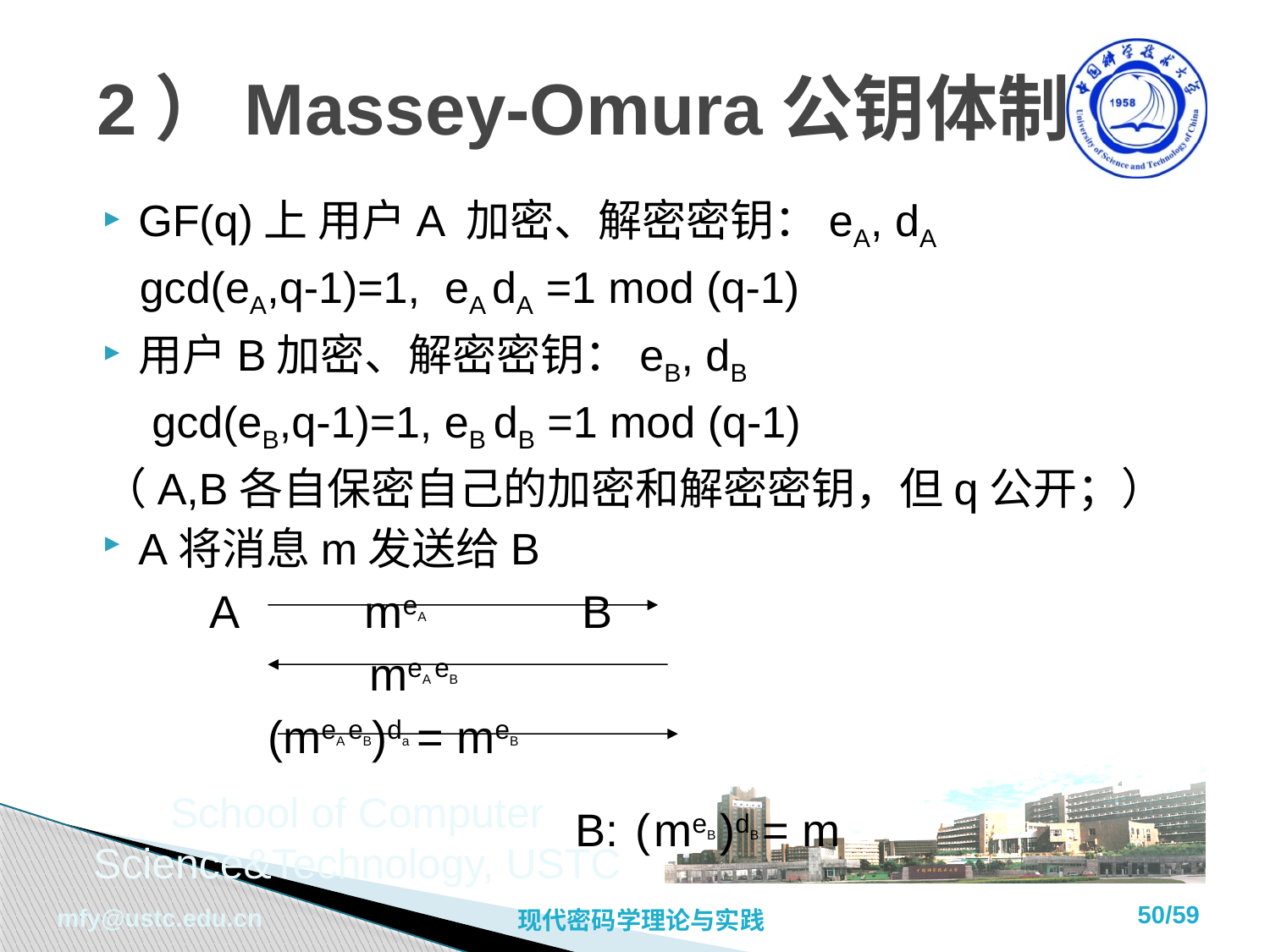

# 2）Massey-Omura公钥体制
GF(q)上 用户A 加密、解密密钥：eA, dA
   gcd(eA,q-1)=1,  eA dA =1 mod (q-1)
用户B加密、解密密钥：eB, dB
    gcd(eB,q-1)=1, eB dB =1 mod (q-1)
（A,B各自保密自己的加密和解密密钥，但q公开；）
A将消息m发送给B
        A          meA                                         B
                     meA eB
             (meA eB)da  = meB

                                                                                                                            B:  ( meB )dB = m